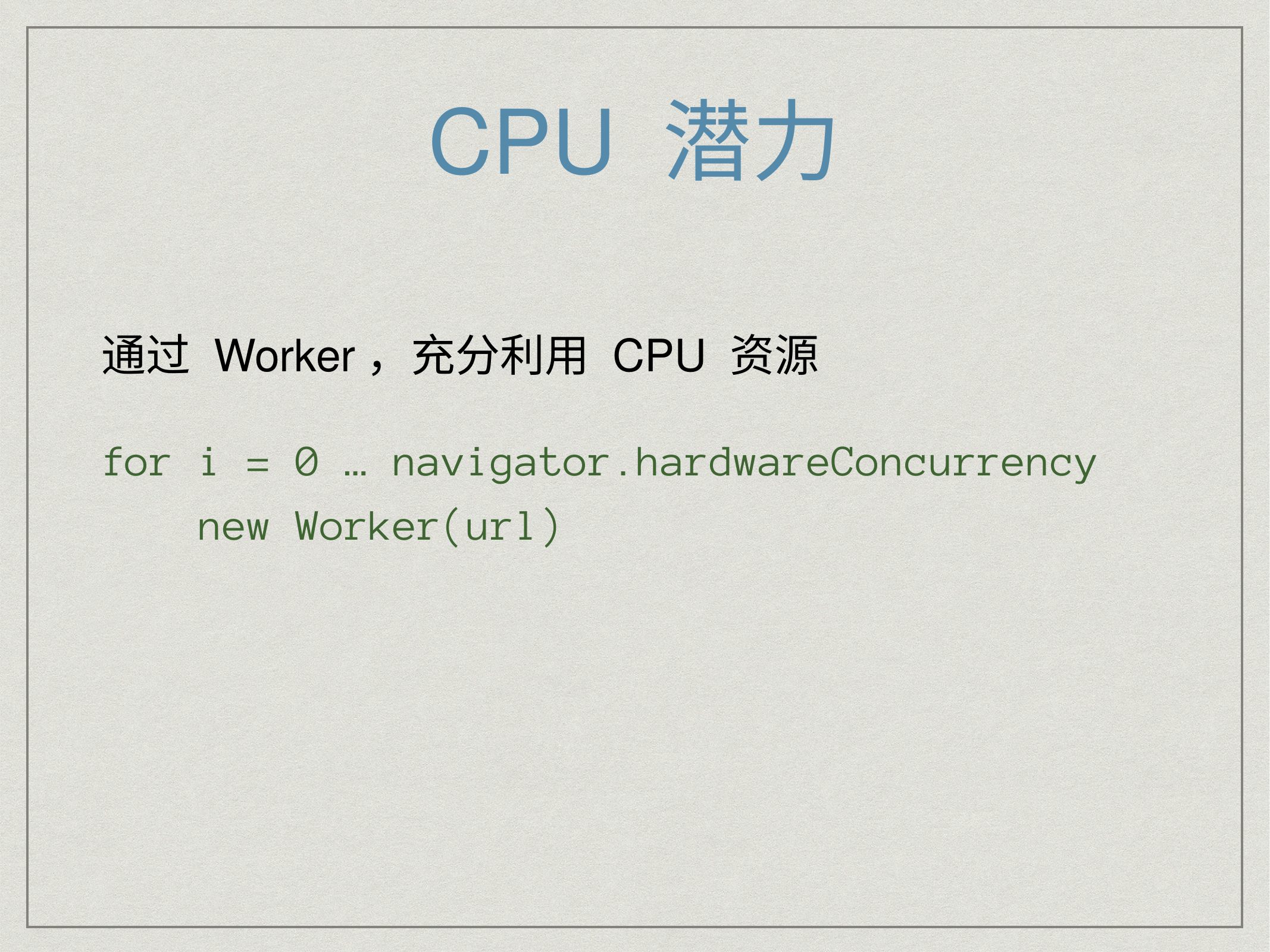

# CPU 潜力
通过 Worker，充分利用 CPU 资源
for i = 0 … navigator.hardwareConcurrency
    new Worker(url)